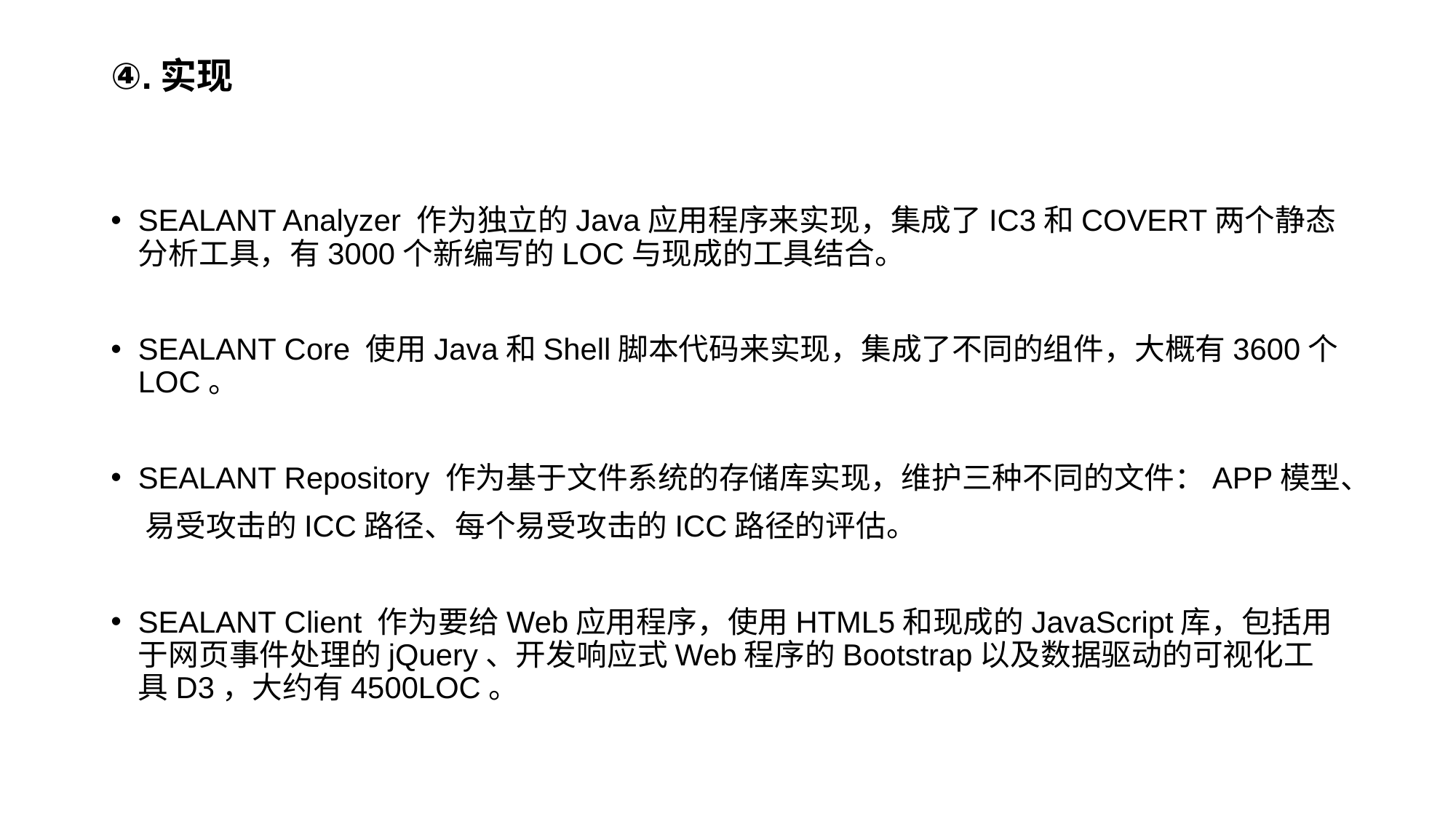

# ④.实现
SEALANT Analyzer 作为独立的Java应用程序来实现，集成了IC3和COVERT两个静态分析工具，有3000个新编写的LOC与现成的工具结合。

SEALANT Core 使用Java和Shell脚本代码来实现，集成了不同的组件，大概有3600个LOC。

SEALANT Repository 作为基于文件系统的存储库实现，维护三种不同的文件：APP模型、
    易受攻击的ICC路径、每个易受攻击的ICC路径的评估。

SEALANT Client 作为要给Web应用程序，使用HTML5和现成的JavaScript库，包括用于网页事件处理的jQuery、开发响应式Web程序的Bootstrap以及数据驱动的可视化工具D3，大约有4500LOC。